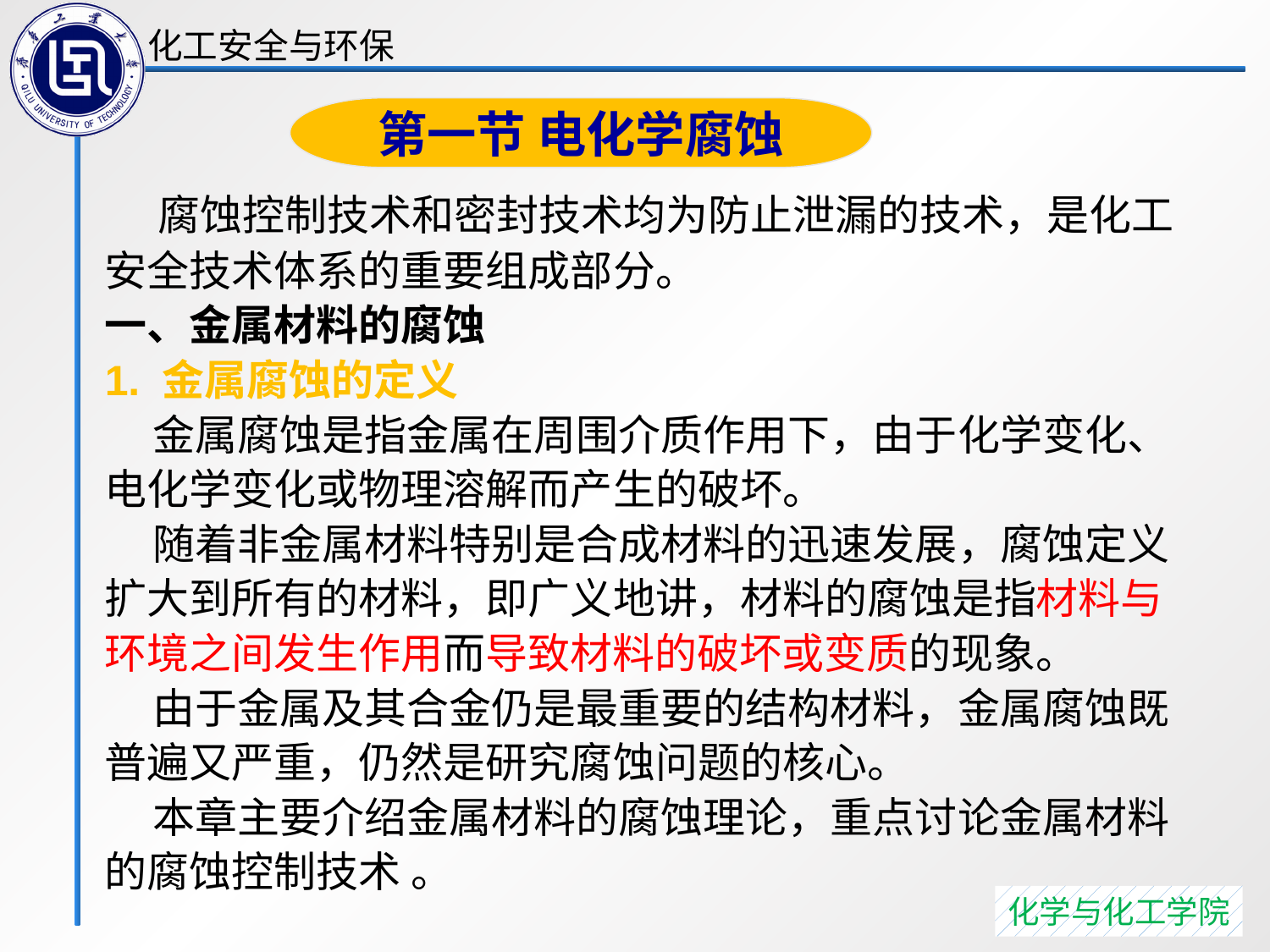

第一节 电化学腐蚀
    腐蚀控制技术和密封技术均为防止泄漏的技术，是化工安全技术体系的重要组成部分。
一、金属材料的腐蚀
1. 金属腐蚀的定义
    金属腐蚀是指金属在周围介质作用下，由于化学变化、电化学变化或物理溶解而产生的破坏。
    随着非金属材料特别是合成材料的迅速发展，腐蚀定义扩大到所有的材料，即广义地讲，材料的腐蚀是指材料与环境之间发生作用而导致材料的破坏或变质的现象。
    由于金属及其合金仍是最重要的结构材料，金属腐蚀既普遍又严重，仍然是研究腐蚀问题的核心。
    本章主要介绍金属材料的腐蚀理论，重点讨论金属材料的腐蚀控制技术 。